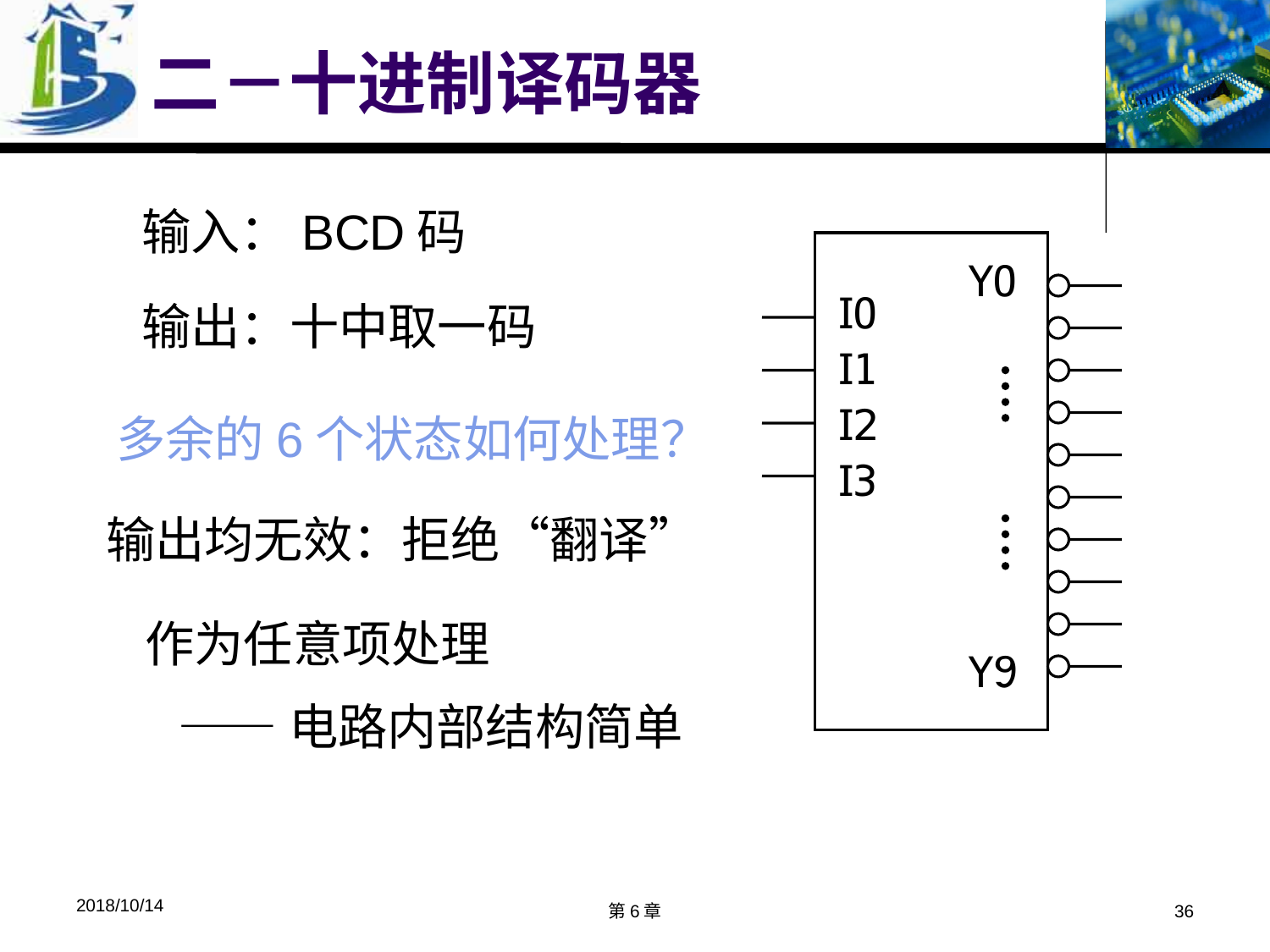

# 二－十进制译码器
输入：BCD码
输出：十中取一码

Y0

Y9
I0
I1
I2
I3

多余的6个状态如何处理？
输出均无效：拒绝“翻译”
作为任意项处理
   ——电路内部结构简单
2018/10/14
第6章
36